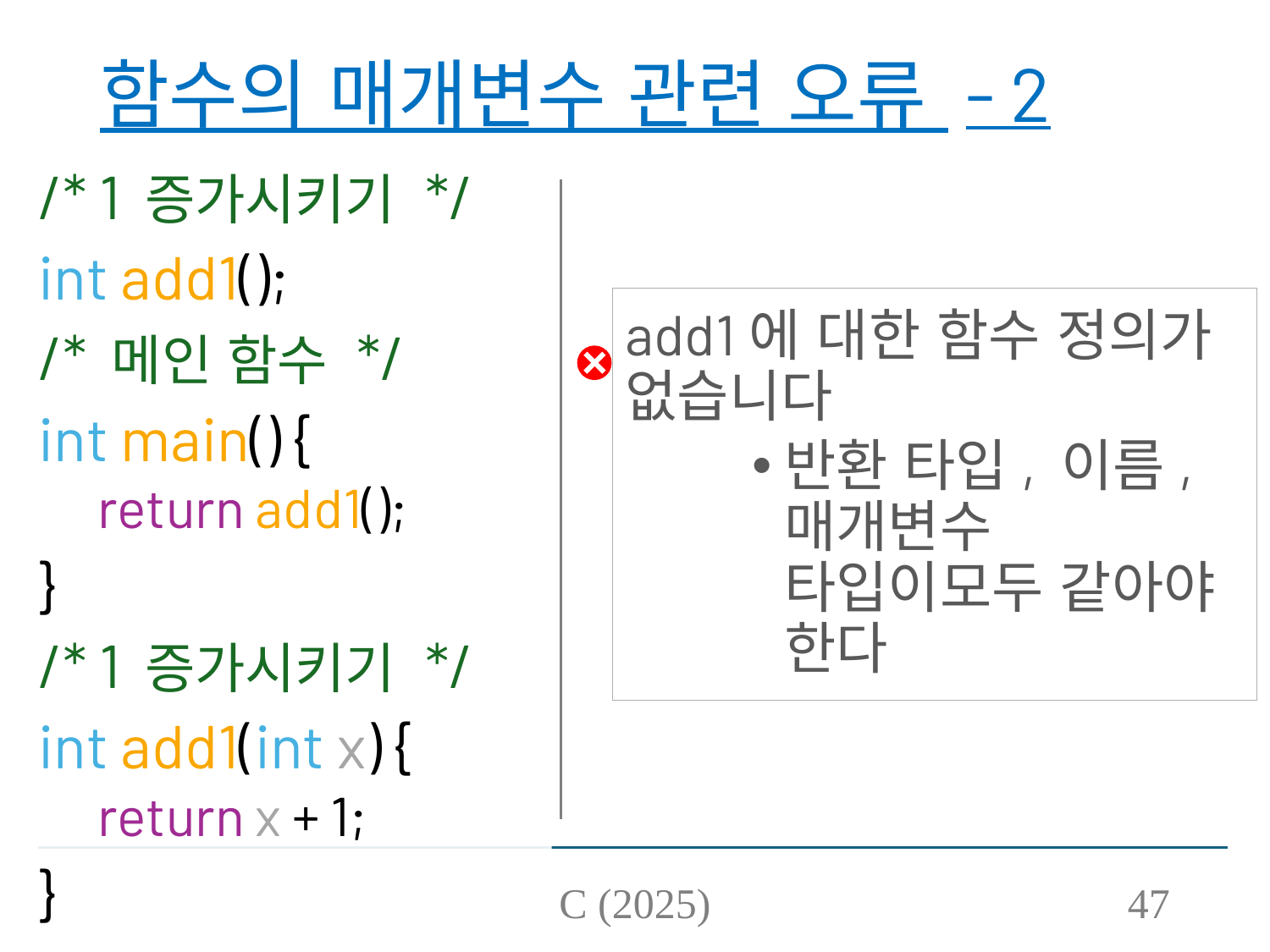

# 함수의 매개변수 관련 오류 - 2
/* 1 증가시키기 */
int add1();
/* 메인 함수 */
int main() {
return add1();
}
/* 1 증가시키기 */
int add1(int x) {
return x + 1;
}
add1에 대한 함수 정의가 없습니다
반환 타입, 이름, 매개변수 타입이모두 같아야 한다

C (2025)
47